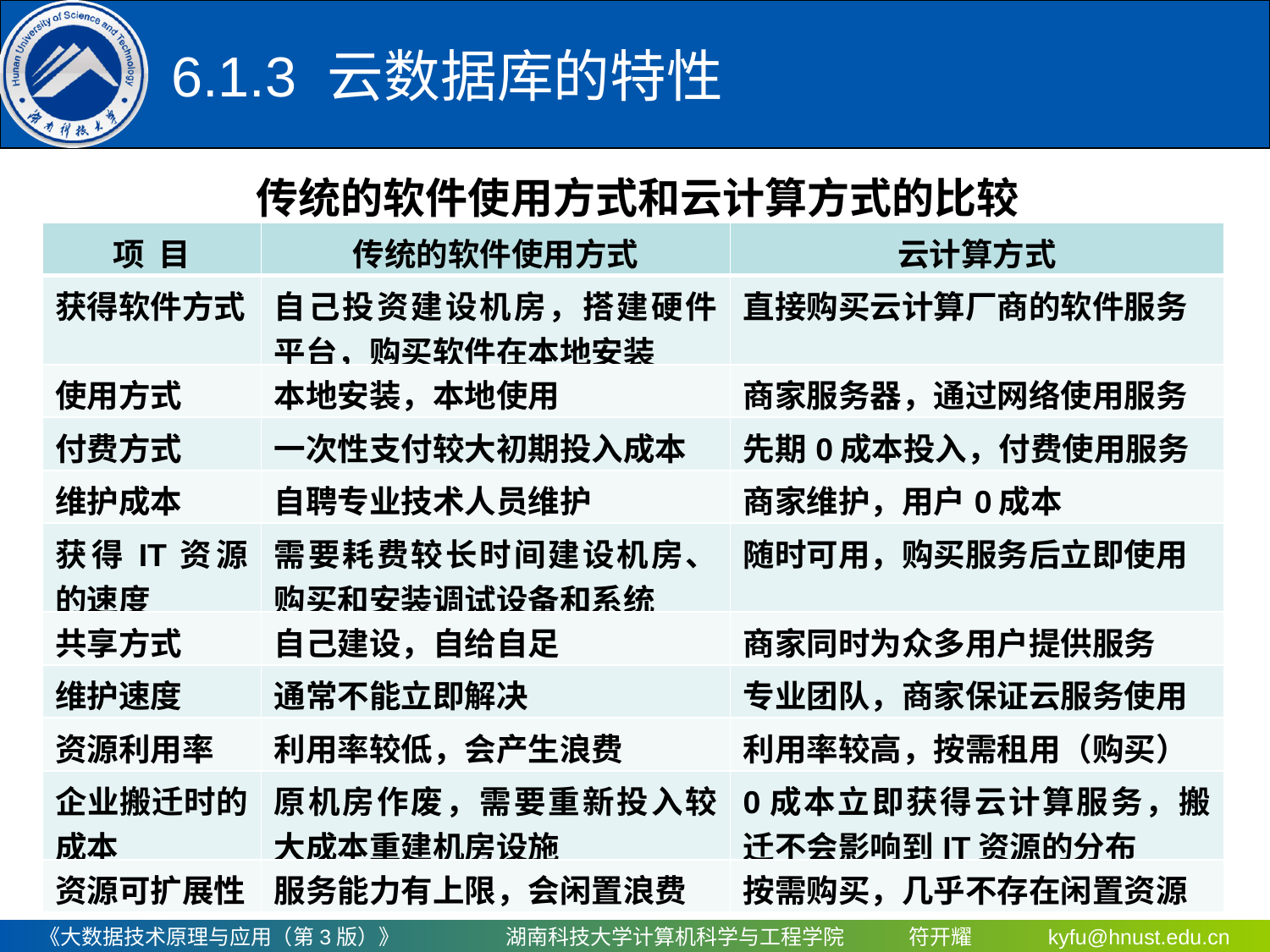

6.1.3	 云数据库的特性
传统的软件使用方式和云计算方式的比较
| 项 目 | 传统的软件使用方式 | 云计算方式 |
| --- | --- | --- |
| 获得软件方式 | 自己投资建设机房，搭建硬件平台，购买软件在本地安装 | 直接购买云计算厂商的软件服务 |
| 使用方式 | 本地安装，本地使用 | 商家服务器，通过网络使用服务 |
| 付费方式 | 一次性支付较大初期投入成本 | 先期0成本投入，付费使用服务 |
| 维护成本 | 自聘专业技术人员维护 | 商家维护，用户0成本 |
| 获得IT资源的速度 | 需要耗费较长时间建设机房、购买和安装调试设备和系统 | 随时可用，购买服务后立即使用 |
| 共享方式 | 自己建设，自给自足 | 商家同时为众多用户提供服务 |
| 维护速度 | 通常不能立即解决 | 专业团队，商家保证云服务使用 |
| 资源利用率 | 利用率较低，会产生浪费 | 利用率较高，按需租用（购买） |
| 企业搬迁时的成本 | 原机房作废，需要重新投入较大成本重建机房设施 | 0成本立即获得云计算服务，搬迁不会影响到IT资源的分布 |
| 资源可扩展性 | 服务能力有上限，会闲置浪费 | 按需购买，几乎不存在闲置资源 |